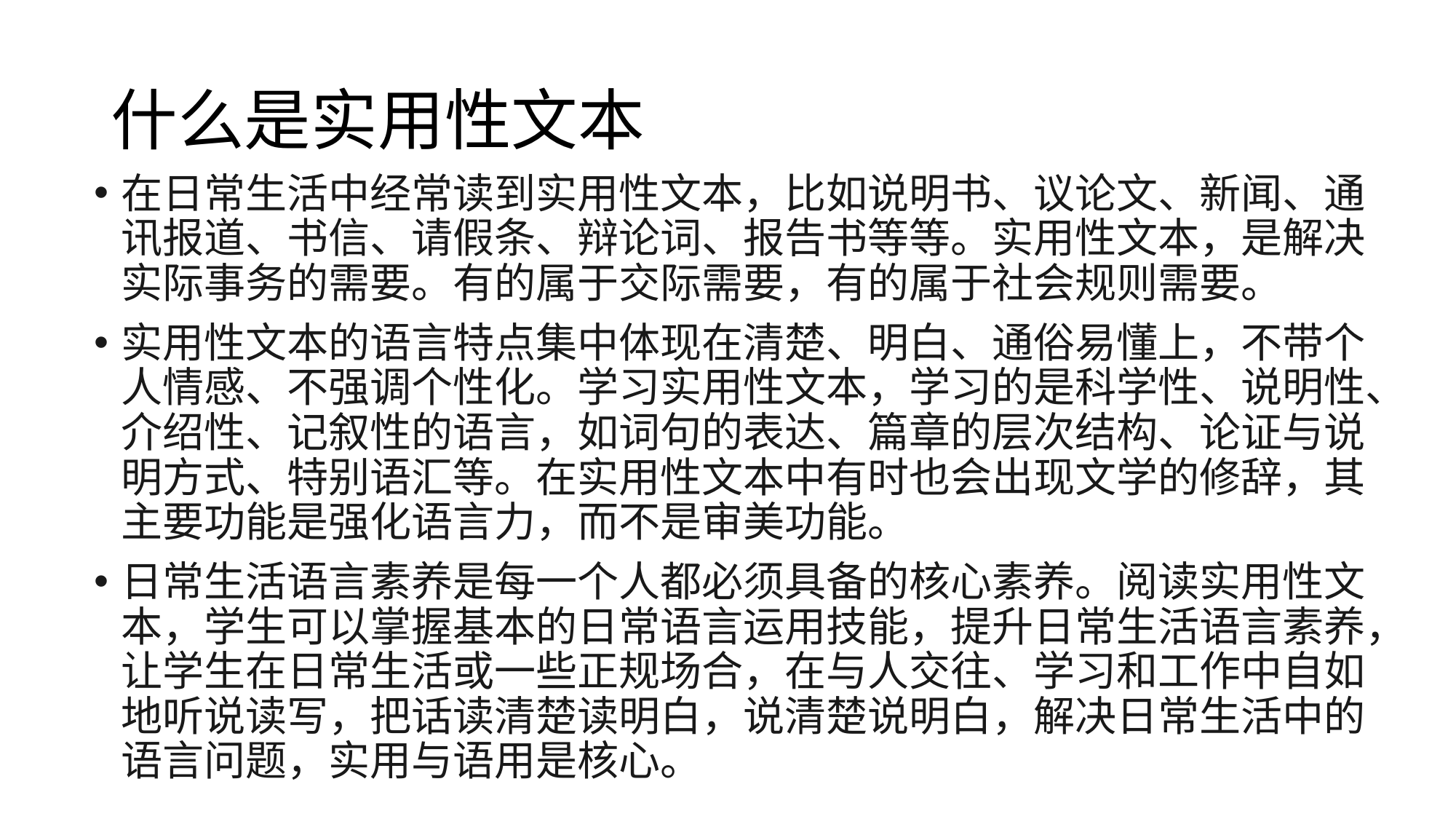

# 什么是实用性文本
在日常生活中经常读到实用性文本，比如说明书、议论文、新闻、通讯报道、书信、请假条、辩论词、报告书等等。实用性文本，是解决实际事务的需要。有的属于交际需要，有的属于社会规则需要。
实用性文本的语言特点集中体现在清楚、明白、通俗易懂上，不带个人情感、不强调个性化。学习实用性文本，学习的是科学性、说明性、介绍性、记叙性的语言，如词句的表达、篇章的层次结构、论证与说明方式、特别语汇等。在实用性文本中有时也会出现文学的修辞，其主要功能是强化语言力，而不是审美功能。
日常生活语言素养是每一个人都必须具备的核心素养。阅读实用性文本，学生可以掌握基本的日常语言运用技能，提升日常生活语言素养，让学生在日常生活或一些正规场合，在与人交往、学习和工作中自如地听说读写，把话读清楚读明白，说清楚说明白，解决日常生活中的语言问题，实用与语用是核心。